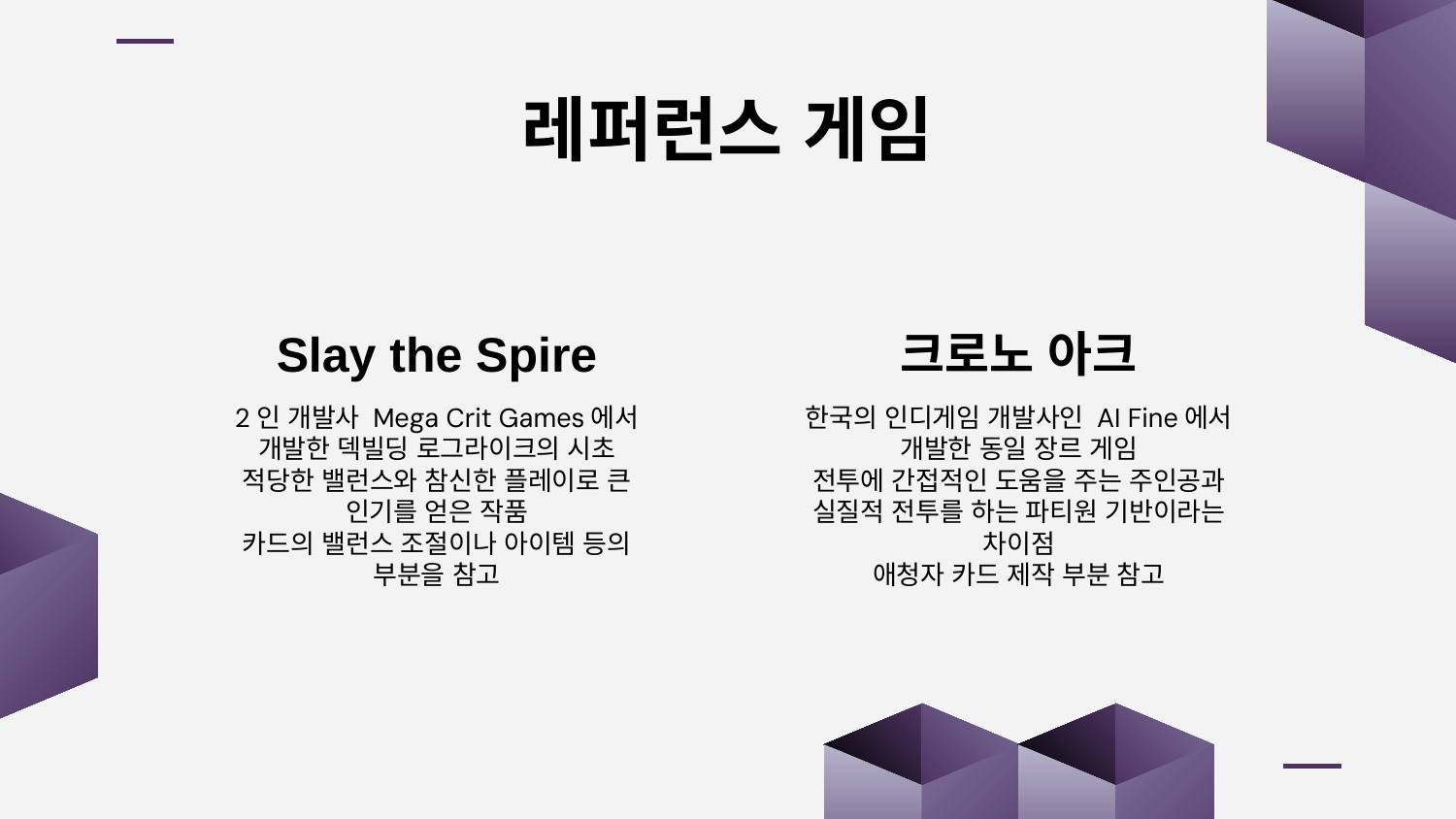

# 레퍼런스 게임
Slay the Spire
크로노 아크
한국의 인디게임 개발사인 AI Fine에서 개발한 동일 장르 게임
전투에 간접적인 도움을 주는 주인공과 실질적 전투를 하는 파티원 기반이라는 차이점
애청자 카드 제작 부분 참고
2인 개발사 Mega Crit Games에서 개발한 덱빌딩 로그라이크의 시초 적당한 밸런스와 참신한 플레이로 큰 인기를 얻은 작품
카드의 밸런스 조절이나 아이템 등의 부분을 참고